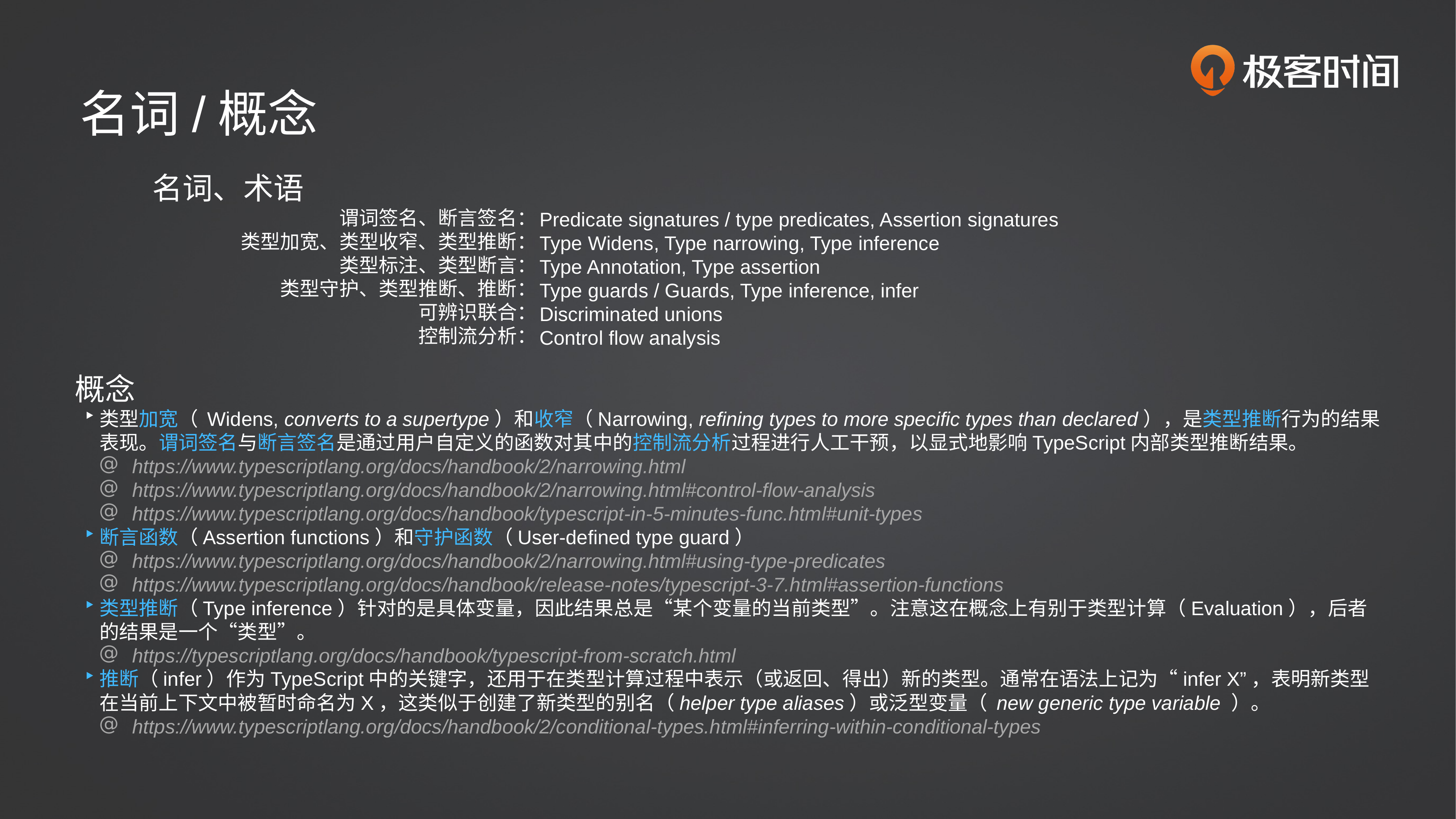

名词/概念
名词、术语
谓词签名、断言签名：
类型加宽、类型收窄、类型推断：
类型标注、类型断言：
类型守护、类型推断、推断：
可辨识联合：
控制流分析：

Predicate signatures / type predicates, Assertion signatures
Type Widens, Type narrowing, Type inference
Type Annotation, Type assertion
Type guards / Guards, Type inference, infer
Discriminated unions
Control flow analysis
概念
类型加宽（ Widens, converts to a supertype）和收窄（Narrowing, refining types to more specific types than declared），是类型推断行为的结果表现。谓词签名与断言签名是通过用户自定义的函数对其中的控制流分析过程进行人工干预，以显式地影响TypeScript内部类型推断结果。
https://www.typescriptlang.org/docs/handbook/2/narrowing.html
https://www.typescriptlang.org/docs/handbook/2/narrowing.html#control-flow-analysis
https://www.typescriptlang.org/docs/handbook/typescript-in-5-minutes-func.html#unit-types
断言函数（Assertion functions）和守护函数（User-defined type guard）
https://www.typescriptlang.org/docs/handbook/2/narrowing.html#using-type-predicates
https://www.typescriptlang.org/docs/handbook/release-notes/typescript-3-7.html#assertion-functions
类型推断（Type inference）针对的是具体变量，因此结果总是“某个变量的当前类型”。注意这在概念上有别于类型计算（Evaluation），后者的结果是一个“类型”。
https://typescriptlang.org/docs/handbook/typescript-from-scratch.html
推断（infer）作为TypeScript中的关键字，还用于在类型计算过程中表示（或返回、得出）新的类型。通常在语法上记为“infer X”，表明新类型在当前上下文中被暂时命名为X，这类似于创建了新类型的别名（helper type aliases）或泛型变量（ new generic type variable ）。
https://www.typescriptlang.org/docs/handbook/2/conditional-types.html#inferring-within-conditional-types